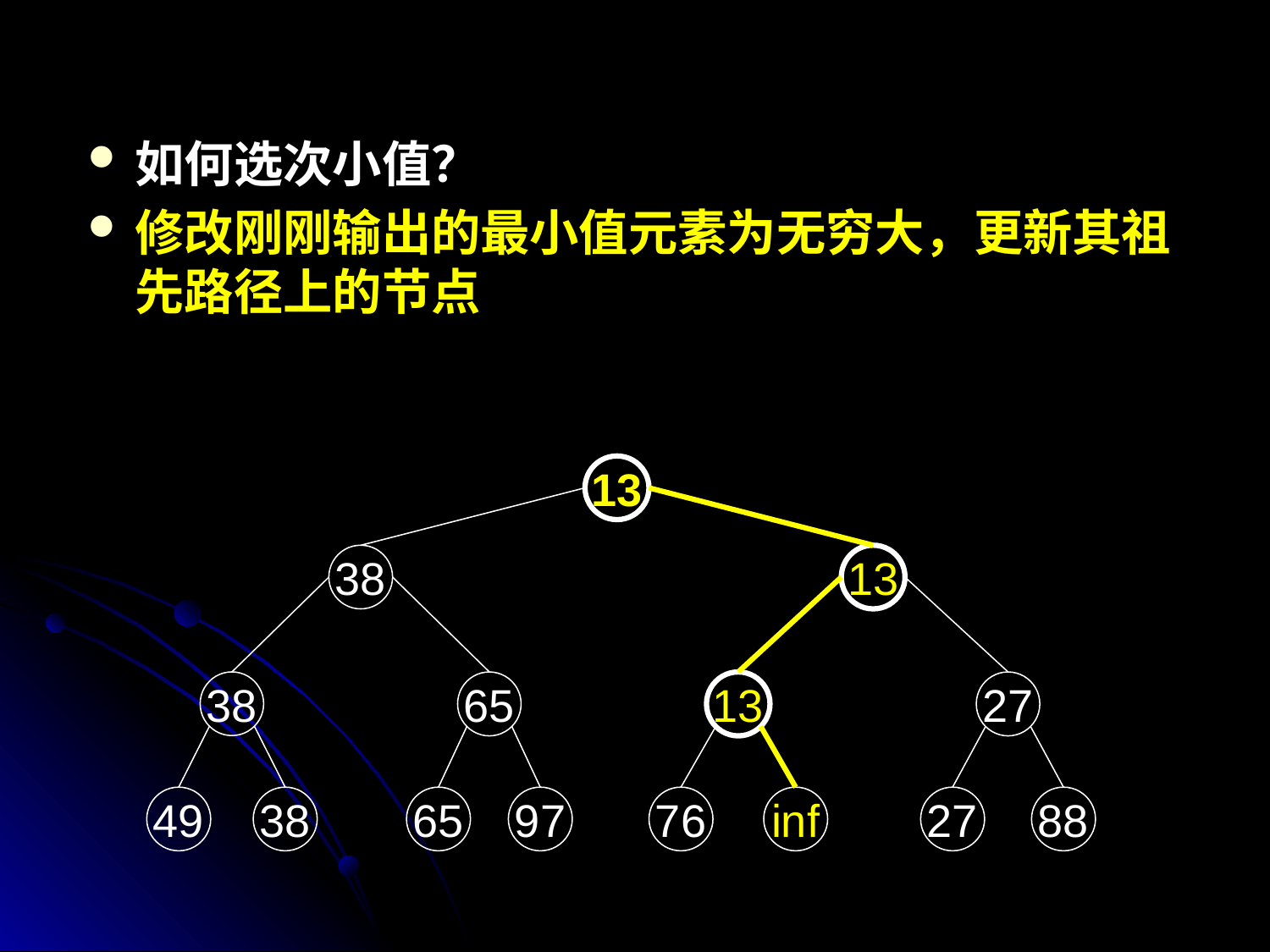

如何选次小值？
修改刚刚输出的最小值元素为无穷大，更新其祖先路径上的节点
13
38
13
38
65
13
27
49
38
65
97
76
inf
27
88